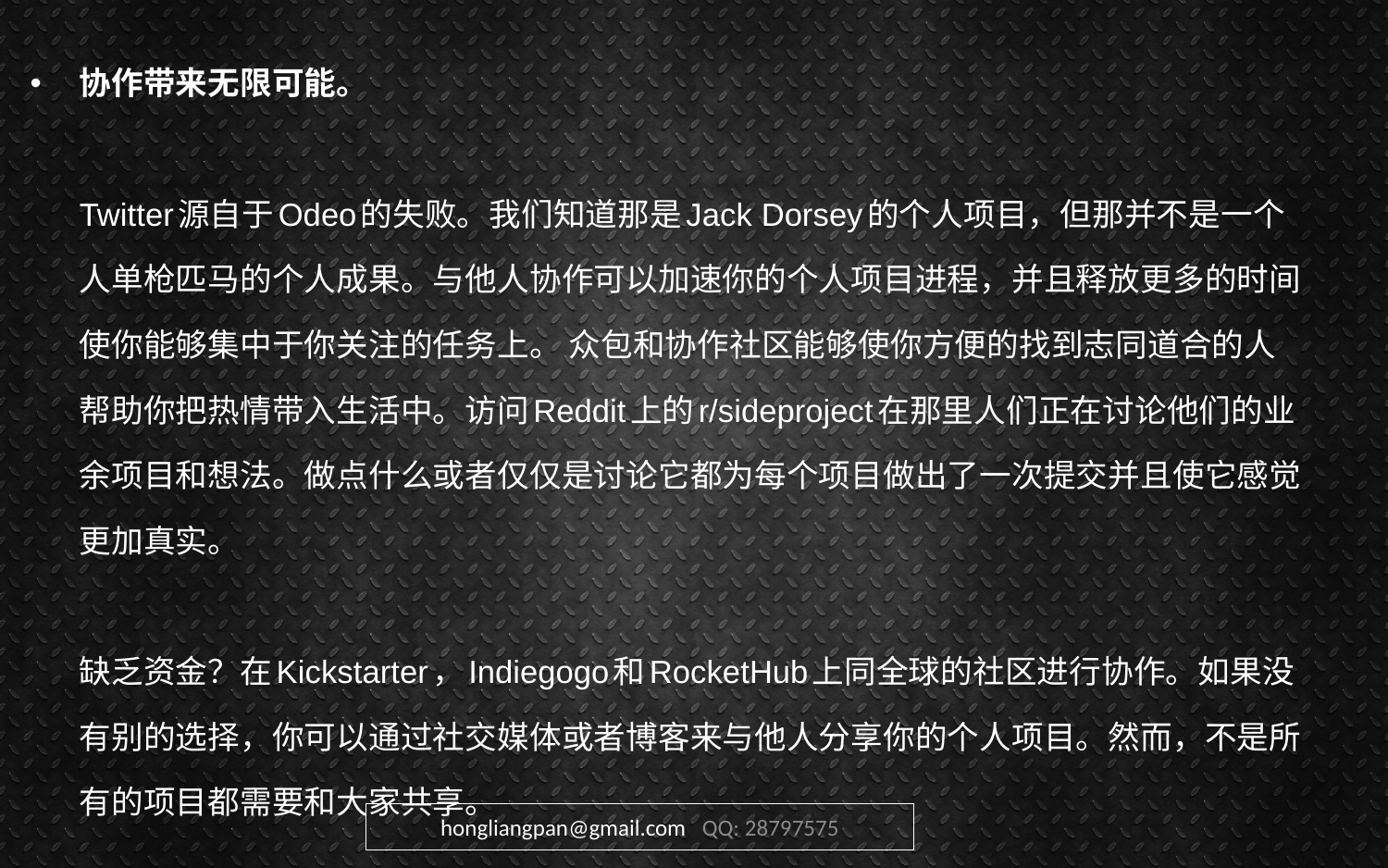

协作带来无限可能。
Twitter源自于Odeo的失败。我们知道那是Jack Dorsey的个人项目，但那并不是一个人单枪匹马的个人成果。与他人协作可以加速你的个人项目进程，并且释放更多的时间使你能够集中于你关注的任务上。 众包和协作社区能够使你方便的找到志同道合的人帮助你把热情带入生活中。访问Reddit上的r/sideproject在那里人们正在讨论他们的业余项目和想法。做点什么或者仅仅是讨论它都为每个项目做出了一次提交并且使它感觉更加真实。
缺乏资金？在Kickstarter，Indiegogo和RocketHub上同全球的社区进行协作。如果没有别的选择，你可以通过社交媒体或者博客来与他人分享你的个人项目。然而，不是所有的项目都需要和大家共享。